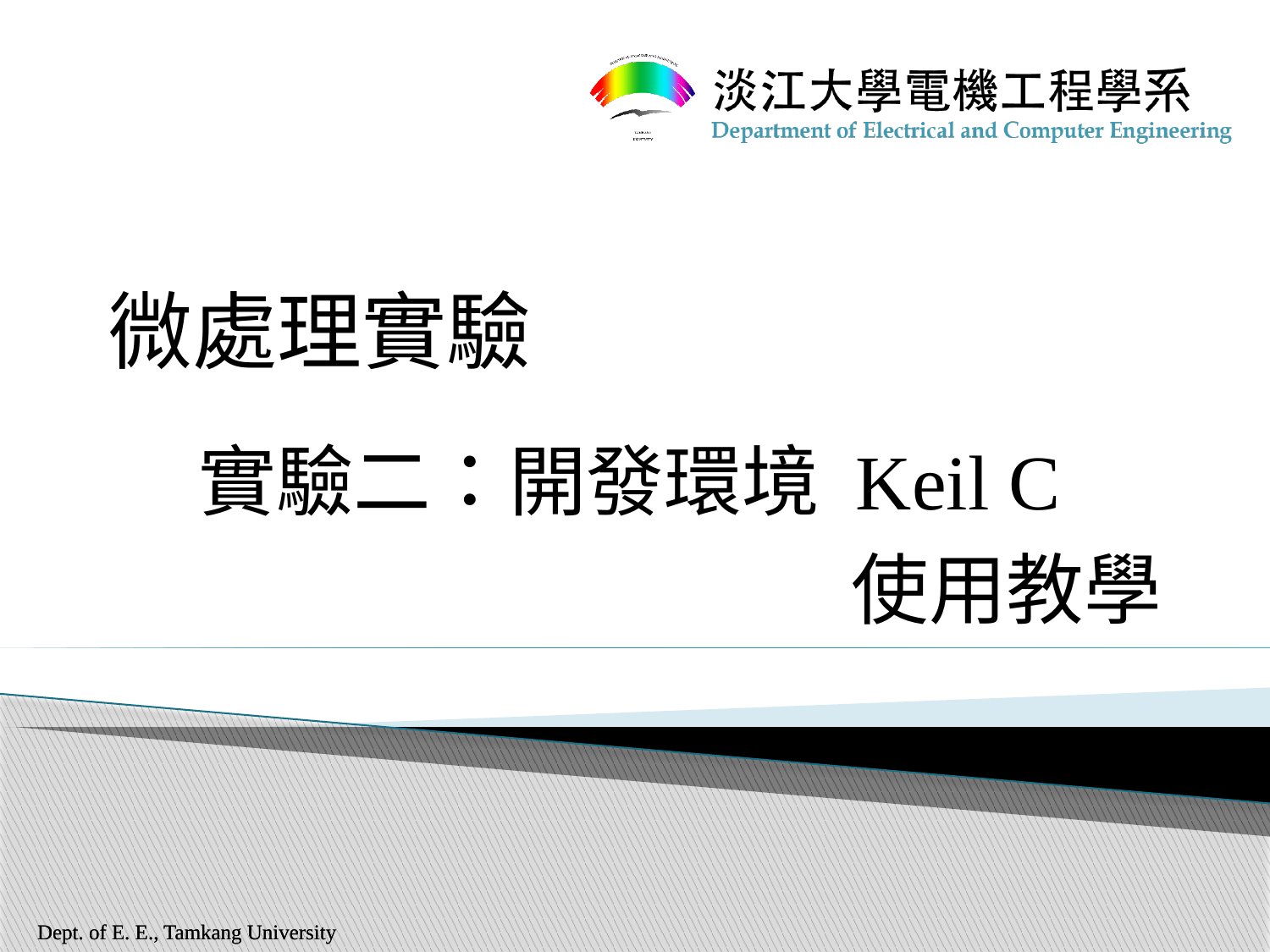

# 微處理實驗
實驗二：開發環境 Keil C
 使用教學
Dept. of E. E., Tamkang University